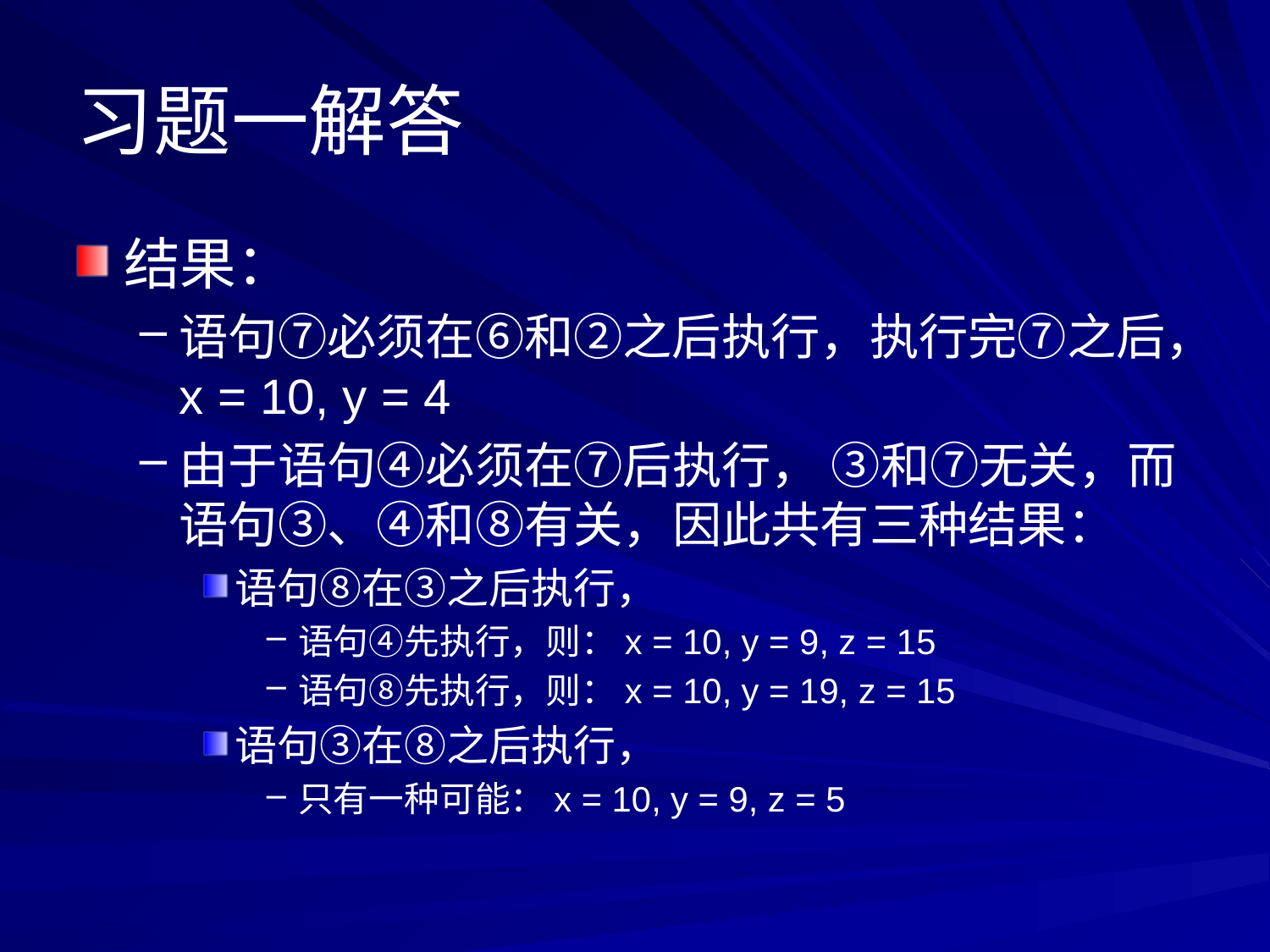

习题一解答
结果：
语句⑦必须在⑥和②之后执行，执行完⑦之后，x = 10, y = 4
由于语句④必须在⑦后执行， ③和⑦无关，而语句③、④和⑧有关，因此共有三种结果：
语句⑧在③之后执行，
语句④先执行，则：x = 10, y = 9, z = 15
语句⑧先执行，则：x = 10, y = 19, z = 15
语句③在⑧之后执行，
只有一种可能：x = 10, y = 9, z = 5